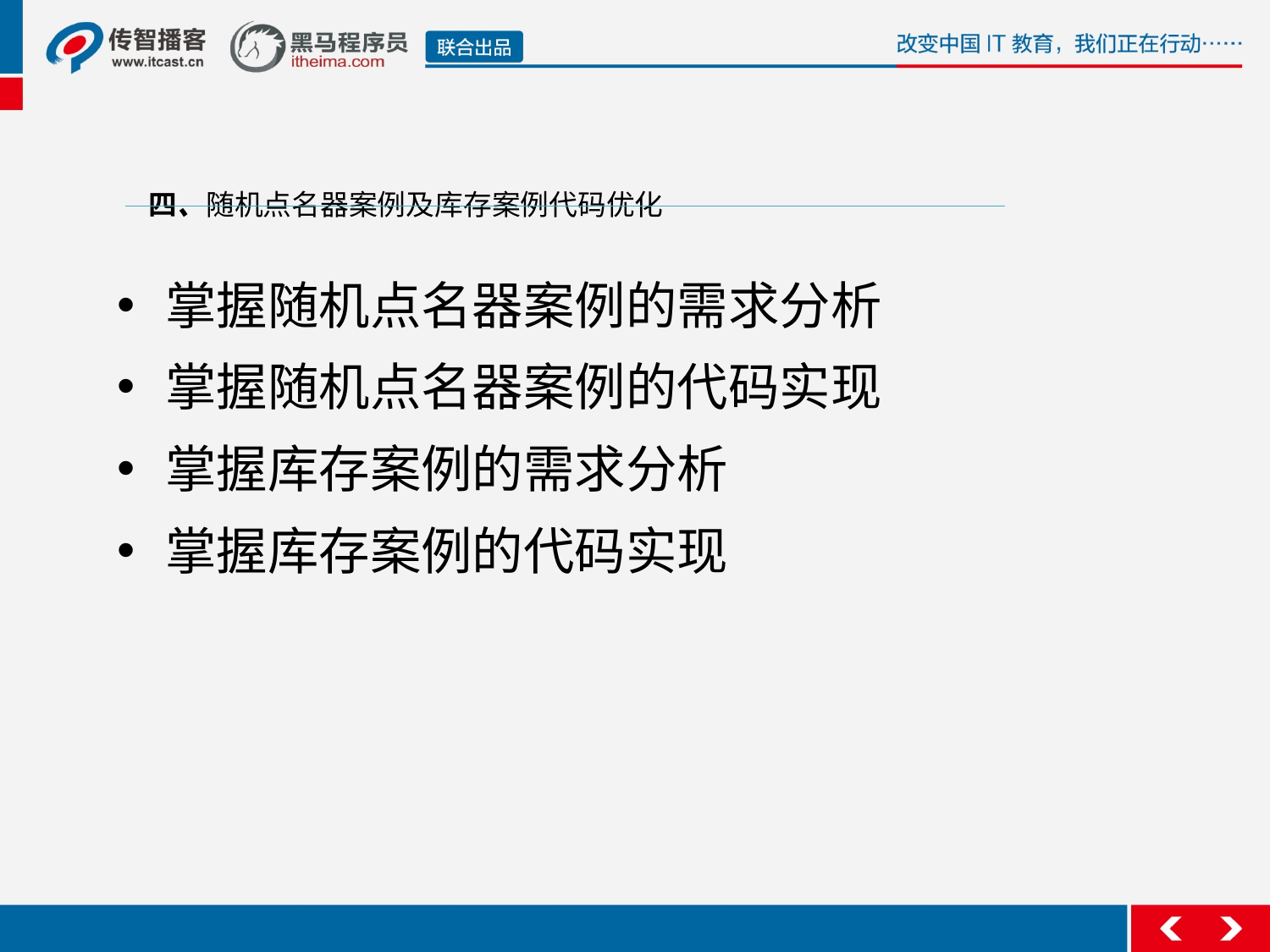

四、随机点名器案例及库存案例代码优化
掌握随机点名器案例的需求分析
掌握随机点名器案例的代码实现
掌握库存案例的需求分析
掌握库存案例的代码实现